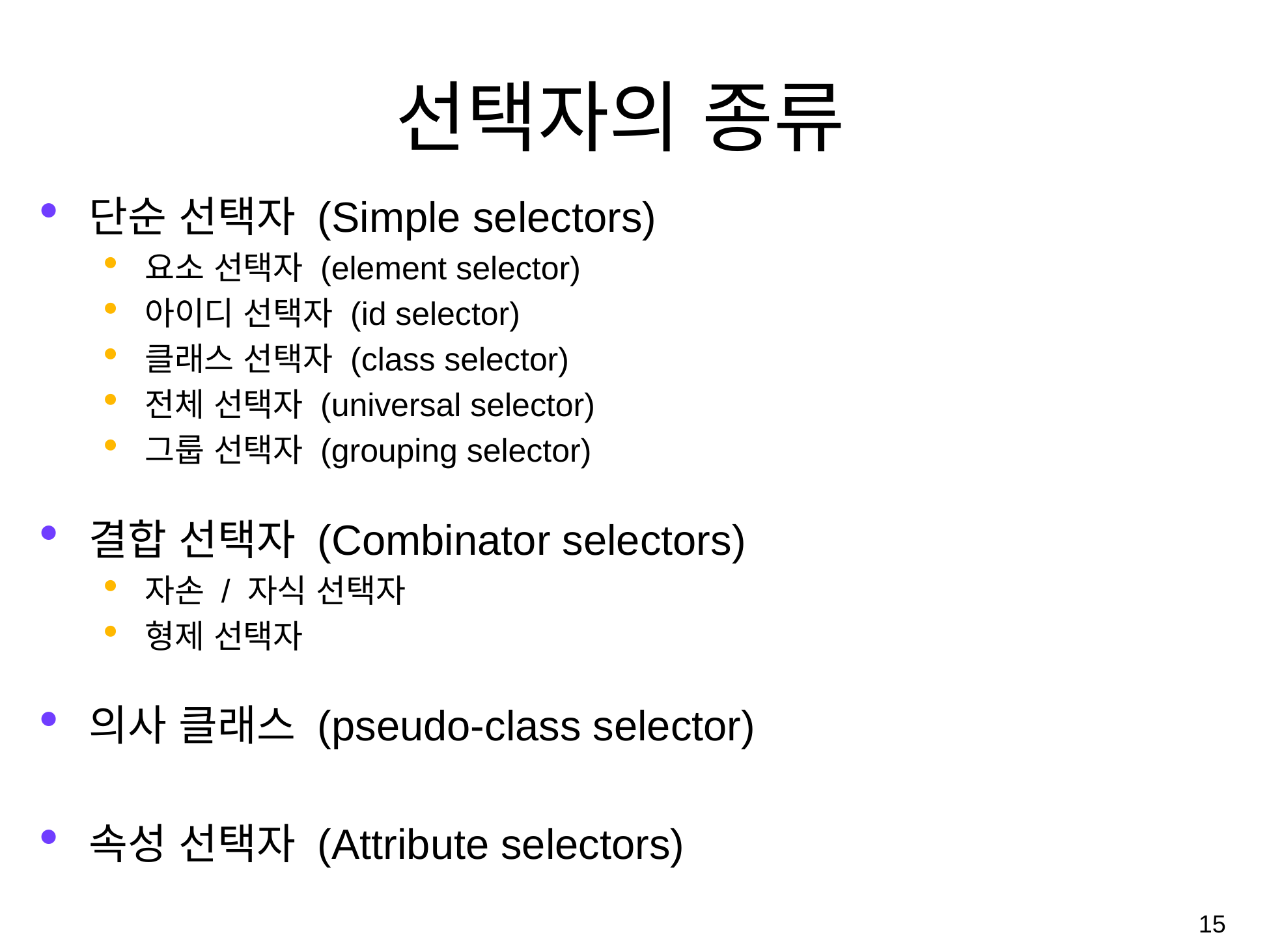

# 선택자의 종류
단순 선택자 (Simple selectors)
요소 선택자 (element selector)
아이디 선택자 (id selector)
클래스 선택자 (class selector)
전체 선택자 (universal selector)
그룹 선택자 (grouping selector)

결합 선택자 (Combinator selectors)
자손 / 자식 선택자
형제 선택자

의사 클래스 (pseudo-class selector)

속성 선택자 (Attribute selectors)
15